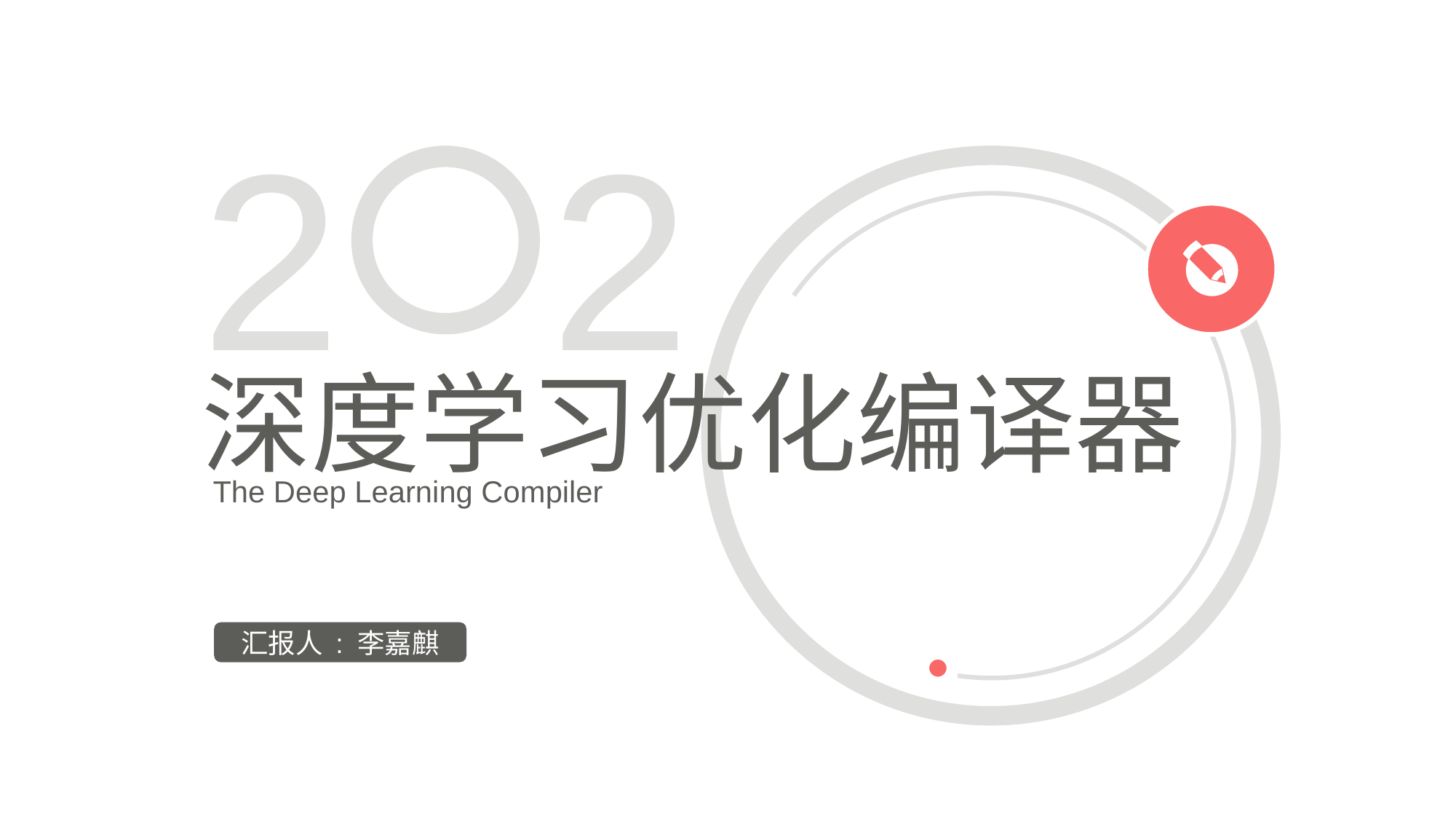

2
2

深度学习优化编译器
The Deep Learning Compiler
汇报人 : 李嘉麒